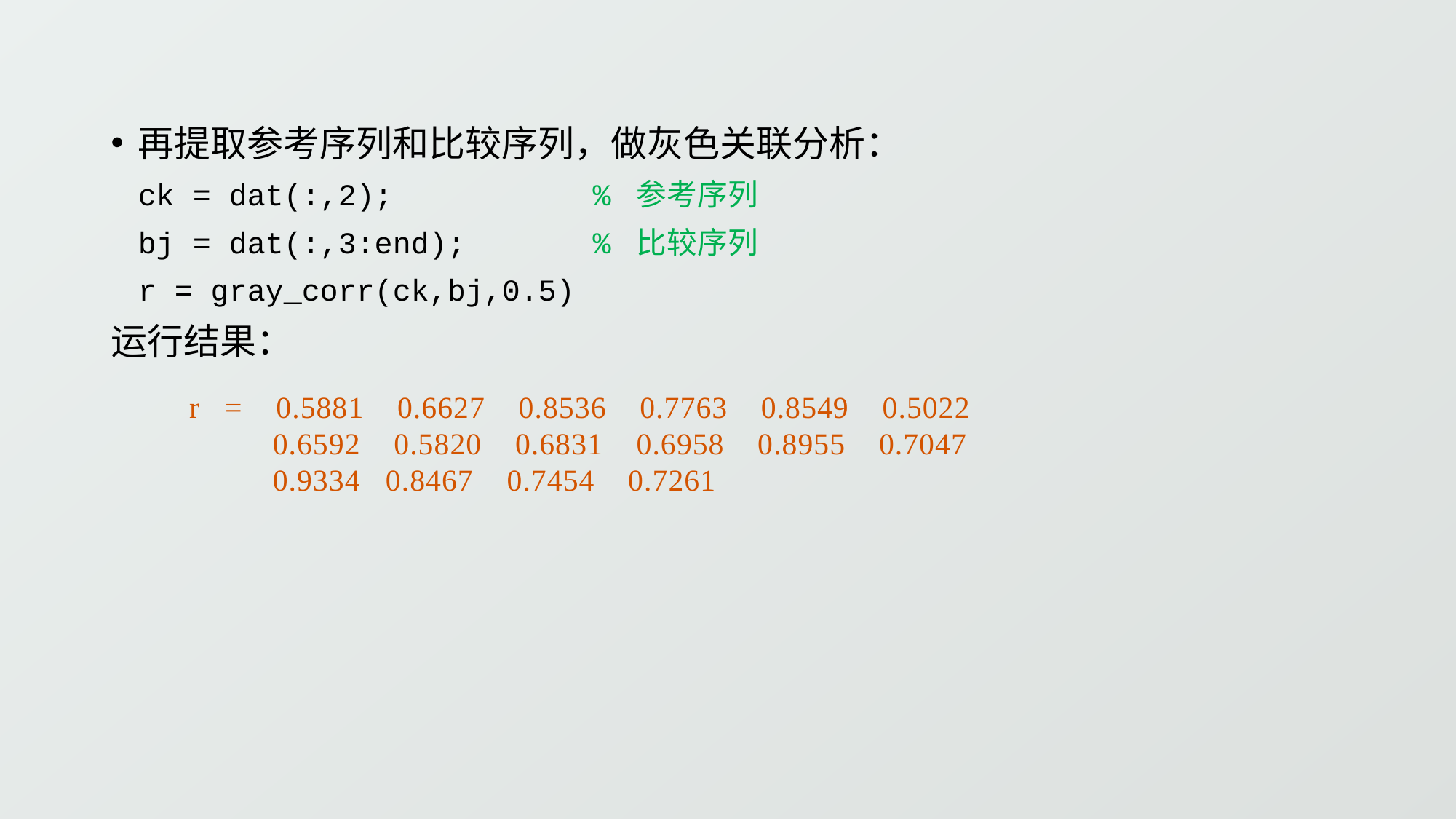

再提取参考序列和比较序列，做灰色关联分析：
ck = dat(:,2);           % 参考序列
bj = dat(:,3:end);       % 比较序列
r = gray_corr(ck,bj,0.5)
运行结果：
r   =    0.5881    0.6627    0.8536    0.7763    0.8549    0.5022
          0.6592    0.5820    0.6831    0.6958    0.8955    0.7047
          0.9334   0.8467    0.7454    0.7261